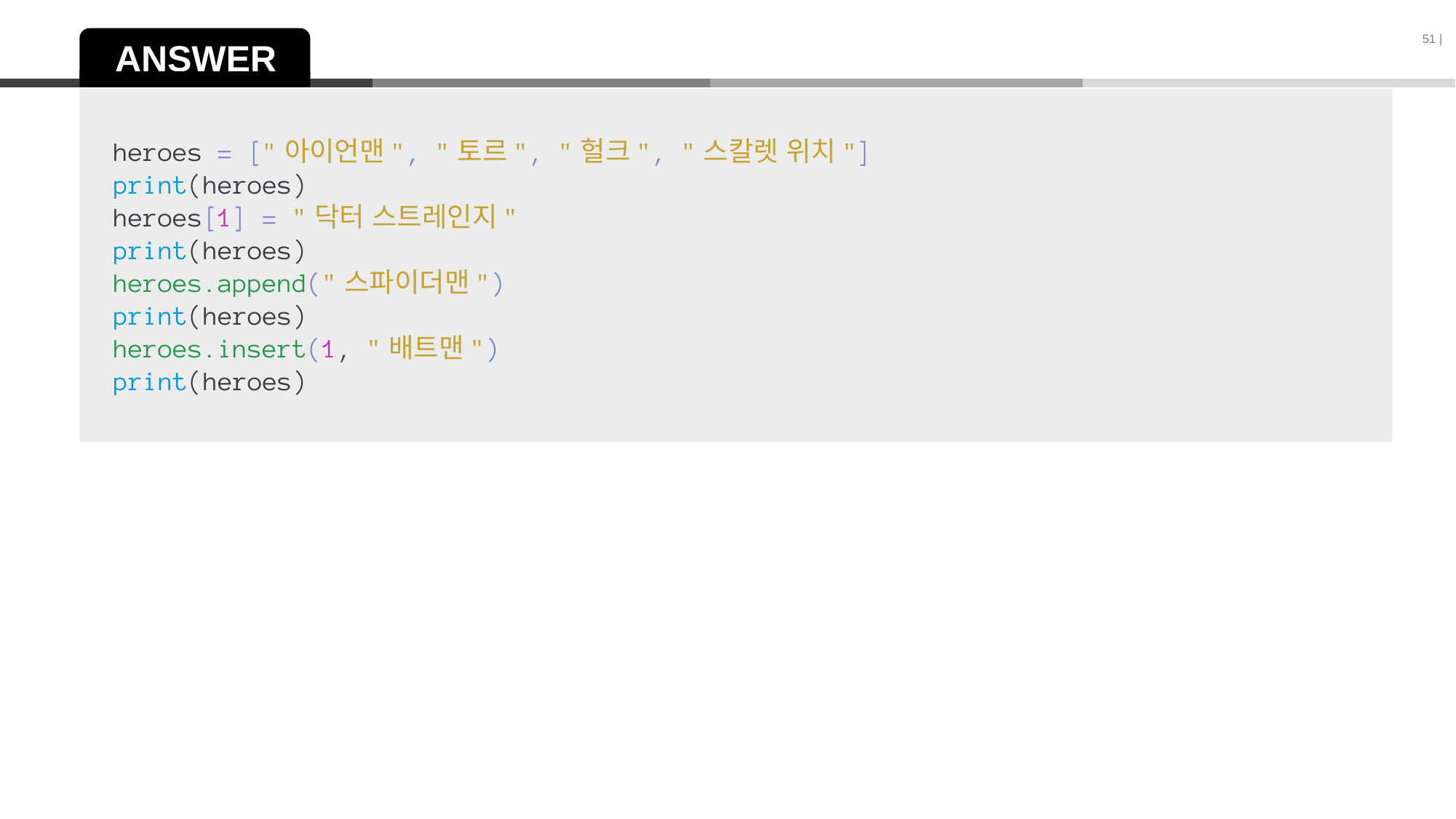

51 |

ANSWER

heroes = ["아이언맨", "토르", "헐크", "스칼렛 위치"]
print(heroes)
heroes[1] = "닥터 스트레인지"
print(heroes)
heroes.append("스파이더맨")
print(heroes)
heroes.insert(1, "배트맨")
print(heroes)